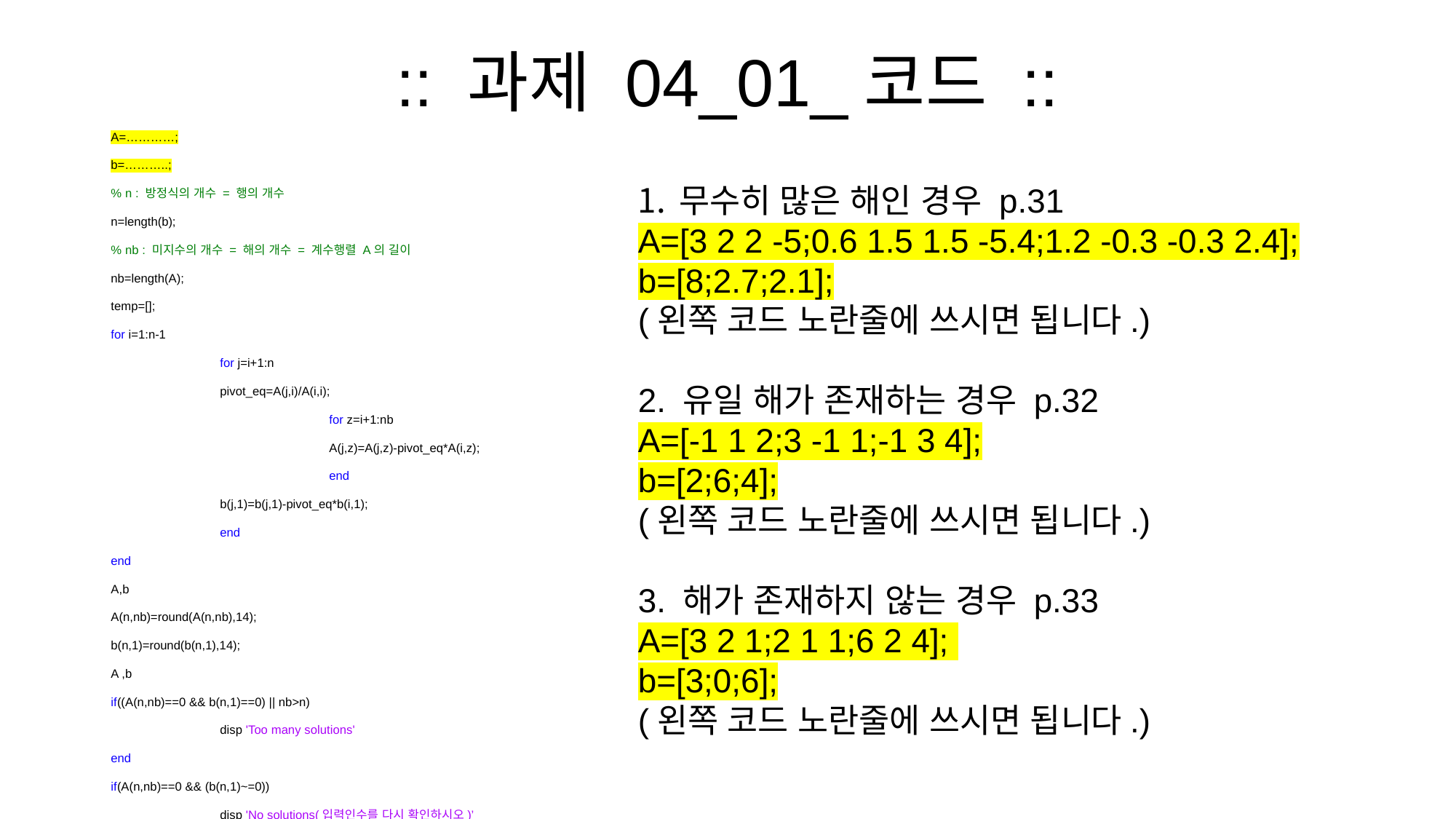

# :: 과제 04_01_코드 ::
A=…………;
b=………..;
% n : 방정식의 개수 = 행의 개수
n=length(b);
% nb : 미지수의 개수 = 해의 개수 = 계수행렬 A의 길이
nb=length(A);
temp=[];
for i=1:n-1
	for j=i+1:n
	pivot_eq=A(j,i)/A(i,i);
		for z=i+1:nb
		A(j,z)=A(j,z)-pivot_eq*A(i,z);
		end
	b(j,1)=b(j,1)-pivot_eq*b(i,1);
	end
end
A,b
A(n,nb)=round(A(n,nb),14);
b(n,1)=round(b(n,1),14);
A ,b
if((A(n,nb)==0 && b(n,1)==0) || nb>n)
	disp 'Too many solutions'
end
if(A(n,nb)==0 && (b(n,1)~=0))
	disp 'No solutions(입력인수를 다시 확인하시오)’
	return
end
x=zeros(n,1);
x(n)= b(n)/A(n,n);
for i=n-1:-1:1
	x(i,1)=b(i,1);
	sum=0;
	for j=i+1:n
		sum=sum+A(i,j)*x(j,1);
	end
x(i,1)=(x(i,1)-sum)/A(i,i);
end
x % 출력

무수히 많은 해인 경우 p.31
A=[3 2 2 -5;0.6 1.5 1.5 -5.4;1.2 -0.3 -0.3 2.4];
b=[8;2.7;2.1];
(왼쪽 코드 노란줄에 쓰시면 됩니다.)

2. 유일 해가 존재하는 경우 p.32
A=[-1 1 2;3 -1 1;-1 3 4];
b=[2;6;4];
(왼쪽 코드 노란줄에 쓰시면 됩니다.)

3. 해가 존재하지 않는 경우 p.33
A=[3 2 1;2 1 1;6 2 4];
b=[3;0;6];
(왼쪽 코드 노란줄에 쓰시면 됩니다.)